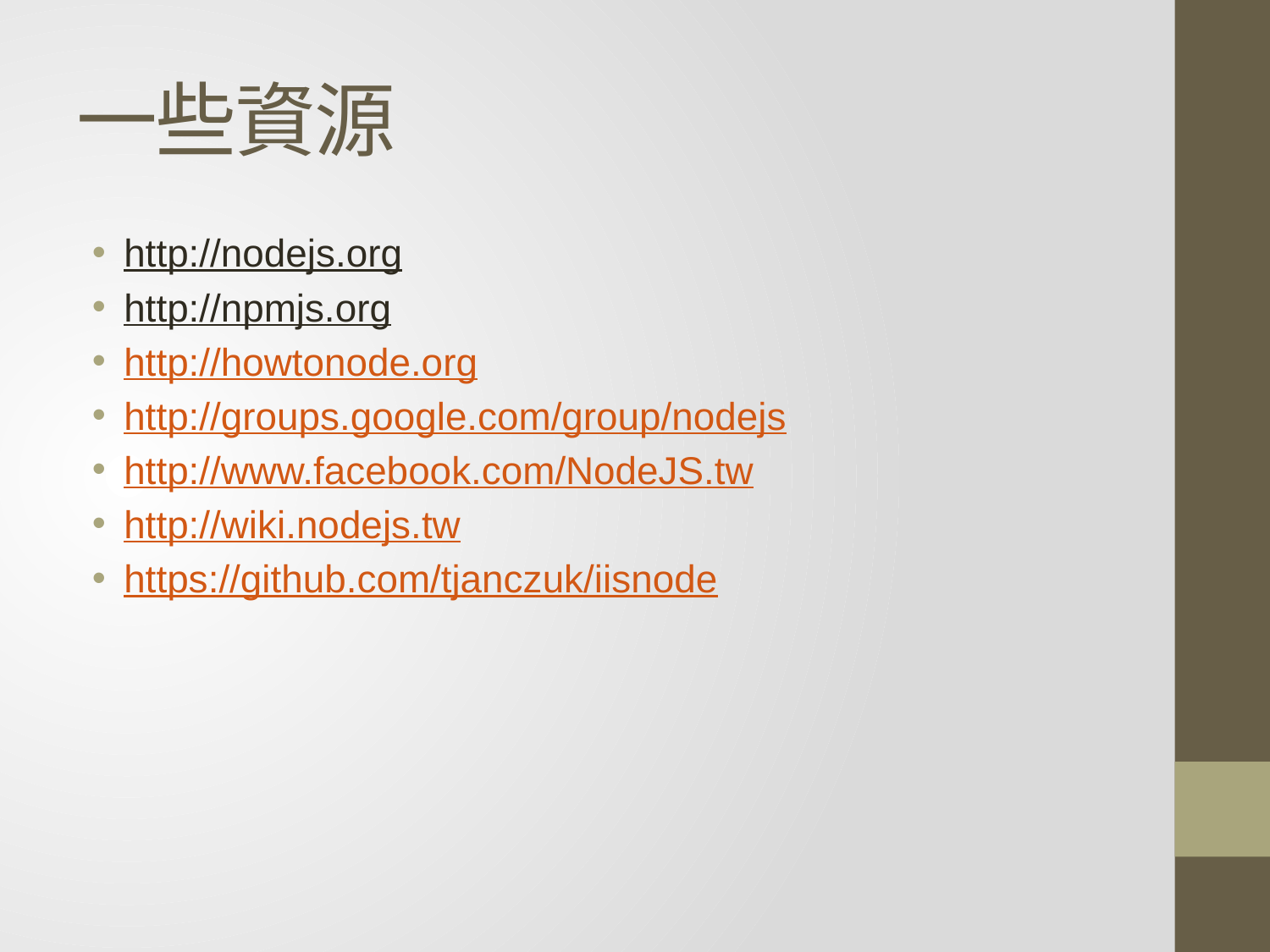

# 一些資源
http://nodejs.org
http://npmjs.org
http://howtonode.org
http://groups.google.com/group/nodejs
http://www.facebook.com/NodeJS.tw
http://wiki.nodejs.tw
https://github.com/tjanczuk/iisnode